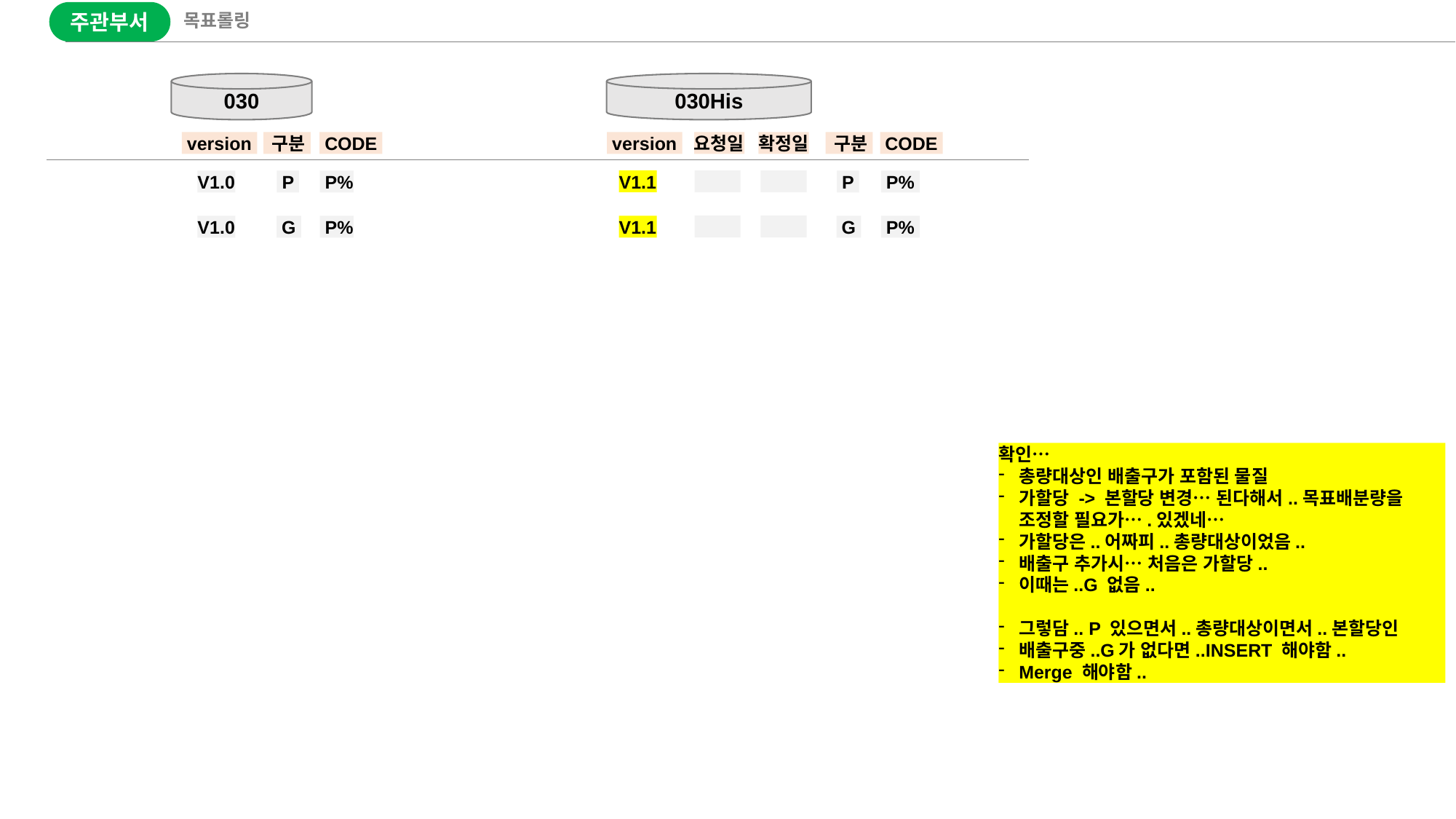

주관부서
목표롤링
030
030His
 version
 구분
 CODE
 version
요청일
확정일
 구분
 CODE
12/15
12/16
V1.1
V1.0
 P
 P%
 P
 P%
12/15
12/16
V1.1
V1.0
 G
 P%
 G
 P%
확인…
총량대상인 배출구가 포함된 물질
가할당 -> 본할당 변경… 된다해서..목표배분량을 조정할 필요가….있겠네…
가할당은..어짜피..총량대상이었음..
배출구 추가시… 처음은 가할당..
이때는..G 없음..

그렇담.. P 있으면서..총량대상이면서..본할당인
배출구중..G가 없다면..INSERT 해야함..
Merge 해야함..